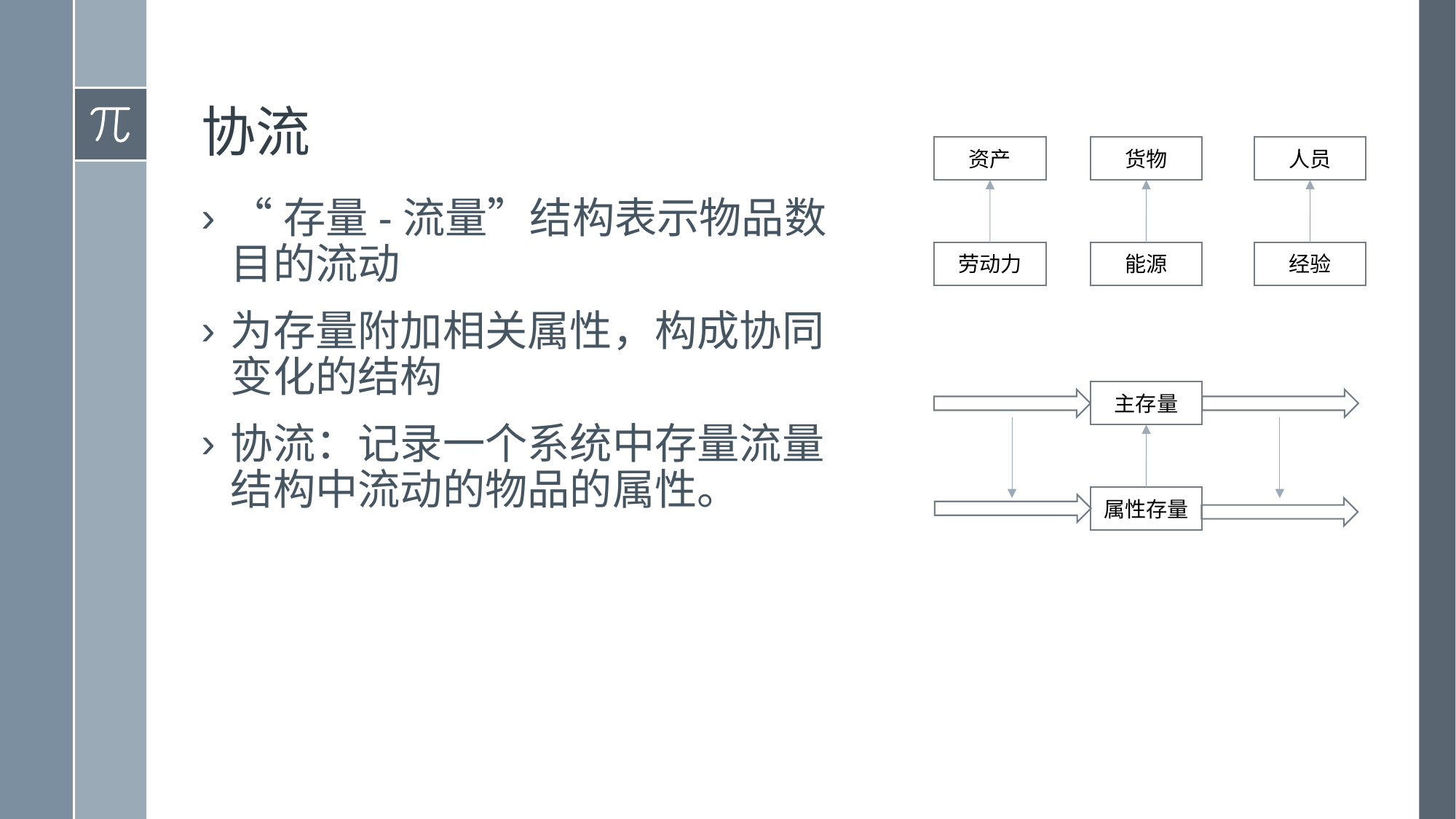

# 协流
资产
劳动力
货物
能源
人员
经验
“存量-流量”结构表示物品数目的流动
为存量附加相关属性，构成协同变化的结构
协流：记录一个系统中存量流量结构中流动的物品的属性。

主存量
属性存量